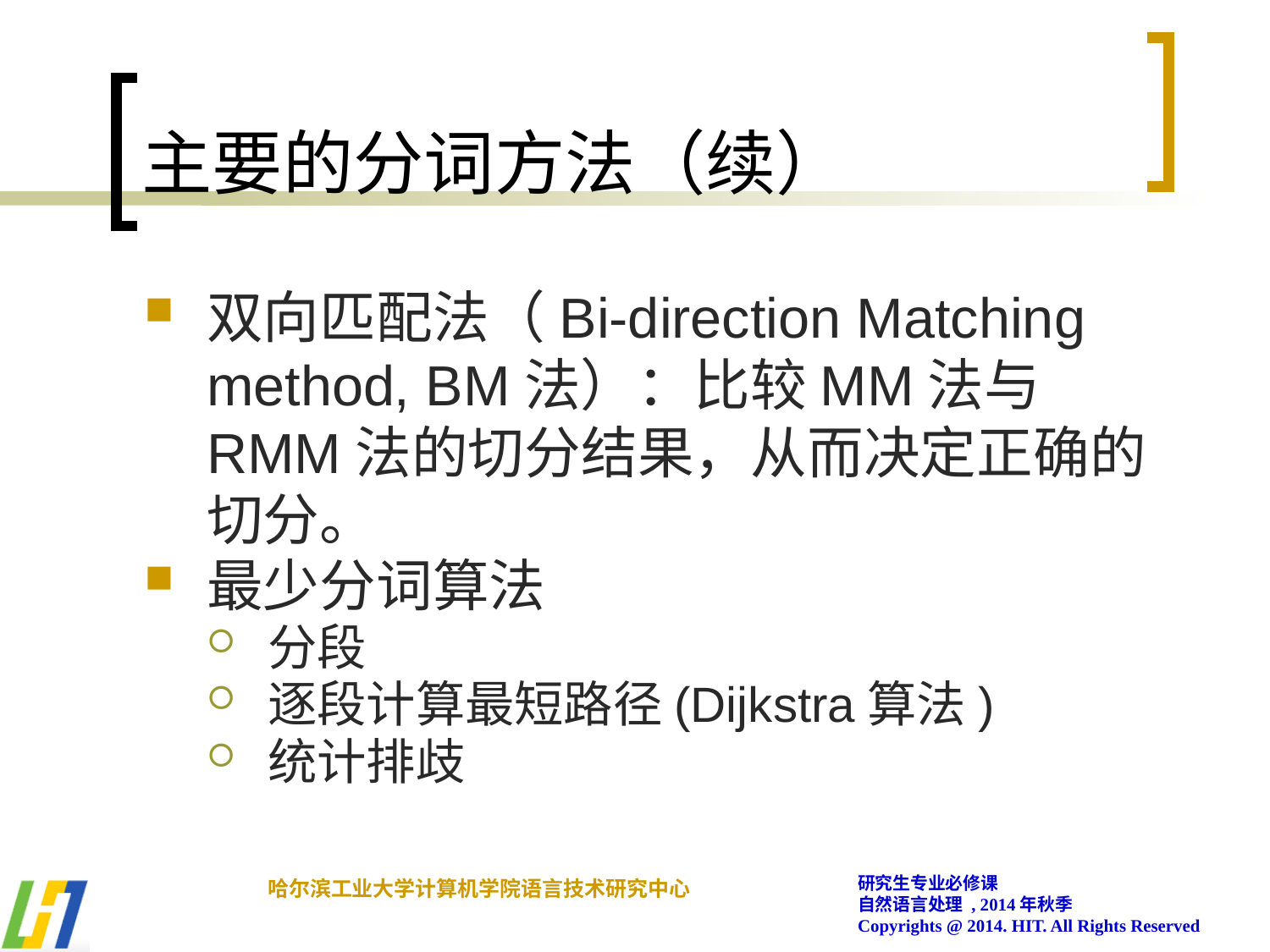

# 主要的分词方法（续）
双向匹配法（Bi-direction Matching method, BM法）：比较MM法与RMM法的切分结果，从而决定正确的切分。
最少分词算法
分段
逐段计算最短路径(Dijkstra算法)
统计排歧
研究生专业必修课
自然语言处理 , 2014年秋季
Copyrights @ 2014. HIT. All Rights Reserved
哈尔滨工业大学计算机学院语言技术研究中心